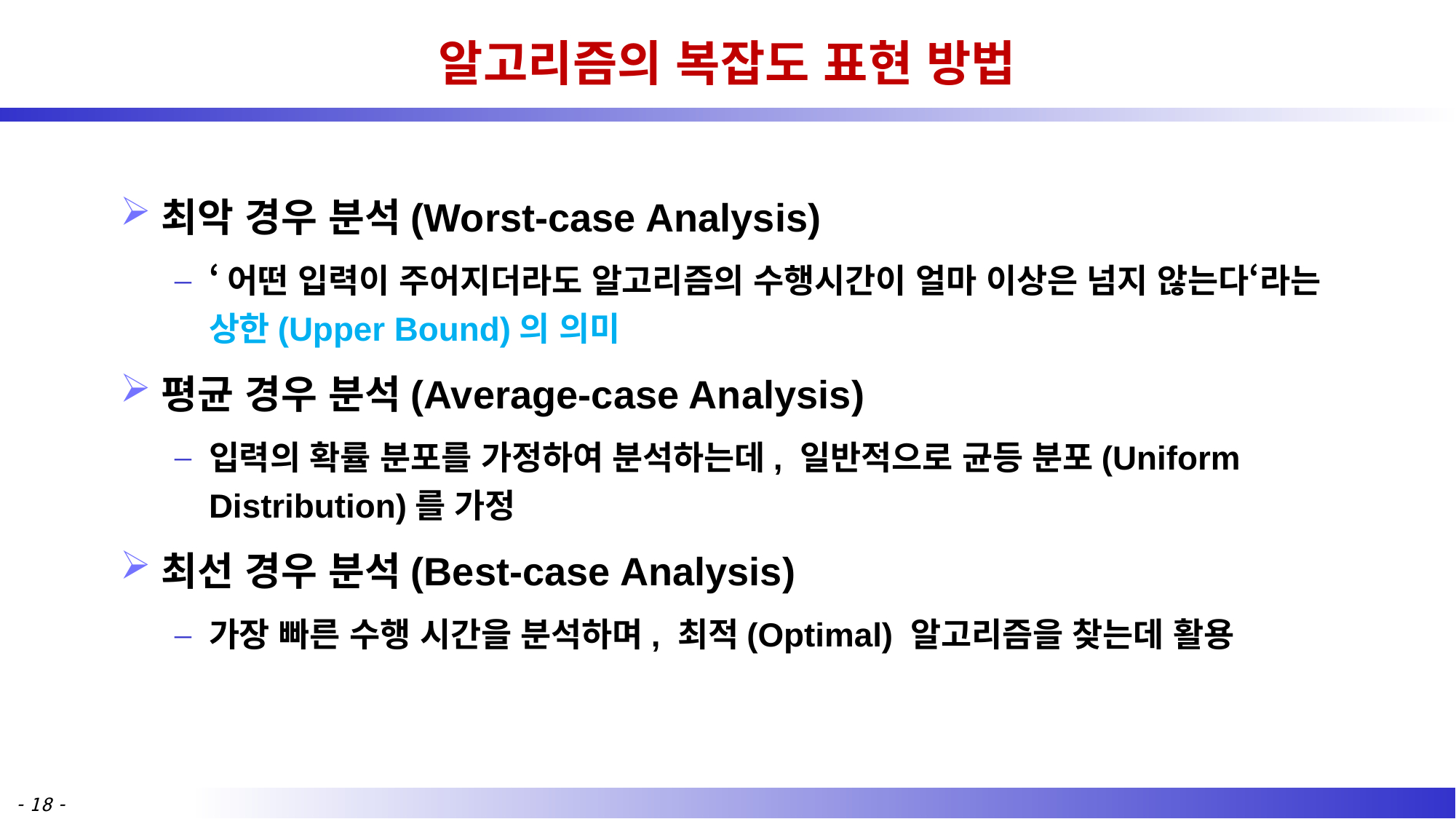

# 알고리즘의 복잡도 표현 방법
최악 경우 분석(Worst-case Analysis)
‘어떤 입력이 주어지더라도 알고리즘의 수행시간이 얼마 이상은 넘지 않는다‘라는 상한(Upper Bound)의 의미
평균 경우 분석(Average-case Analysis)
입력의 확률 분포를 가정하여 분석하는데, 일반적으로 균등 분포(Uniform Distribution)를 가정
최선 경우 분석(Best-case Analysis)
가장 빠른 수행 시간을 분석하며, 최적(Optimal) 알고리즘을 찾는데 활용
- 18 -